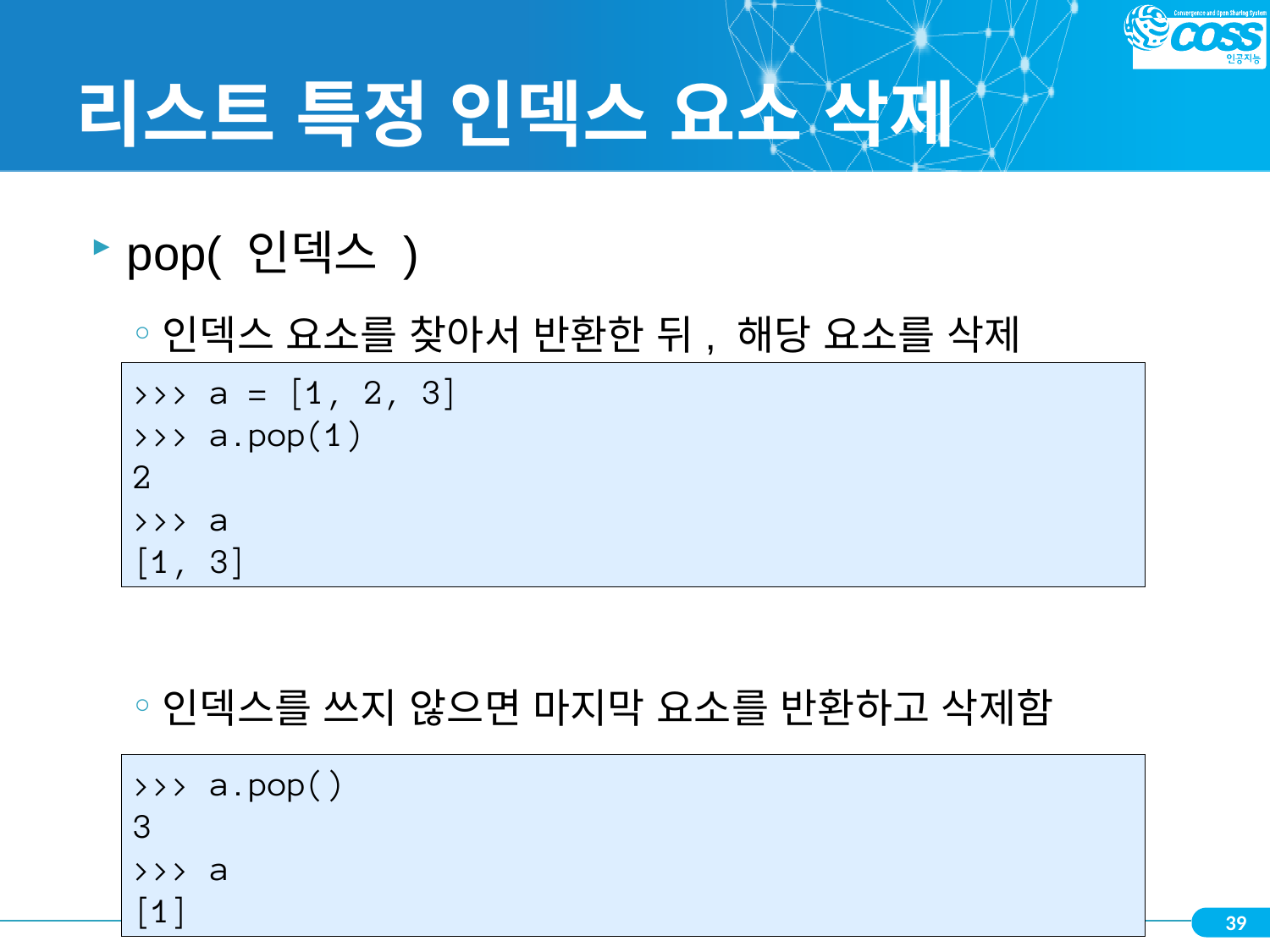

# 리스트 특정 인덱스 요소 삭제
pop( 인덱스 )
인덱스 요소를 찾아서 반환한 뒤, 해당 요소를 삭제

인덱스를 쓰지 않으면 마지막 요소를 반환하고 삭제함
>>> a = [1, 2, 3]
>>> a.pop(1)
2
>>> a
[1, 3]
>>> a.pop()
3
>>> a
[1]